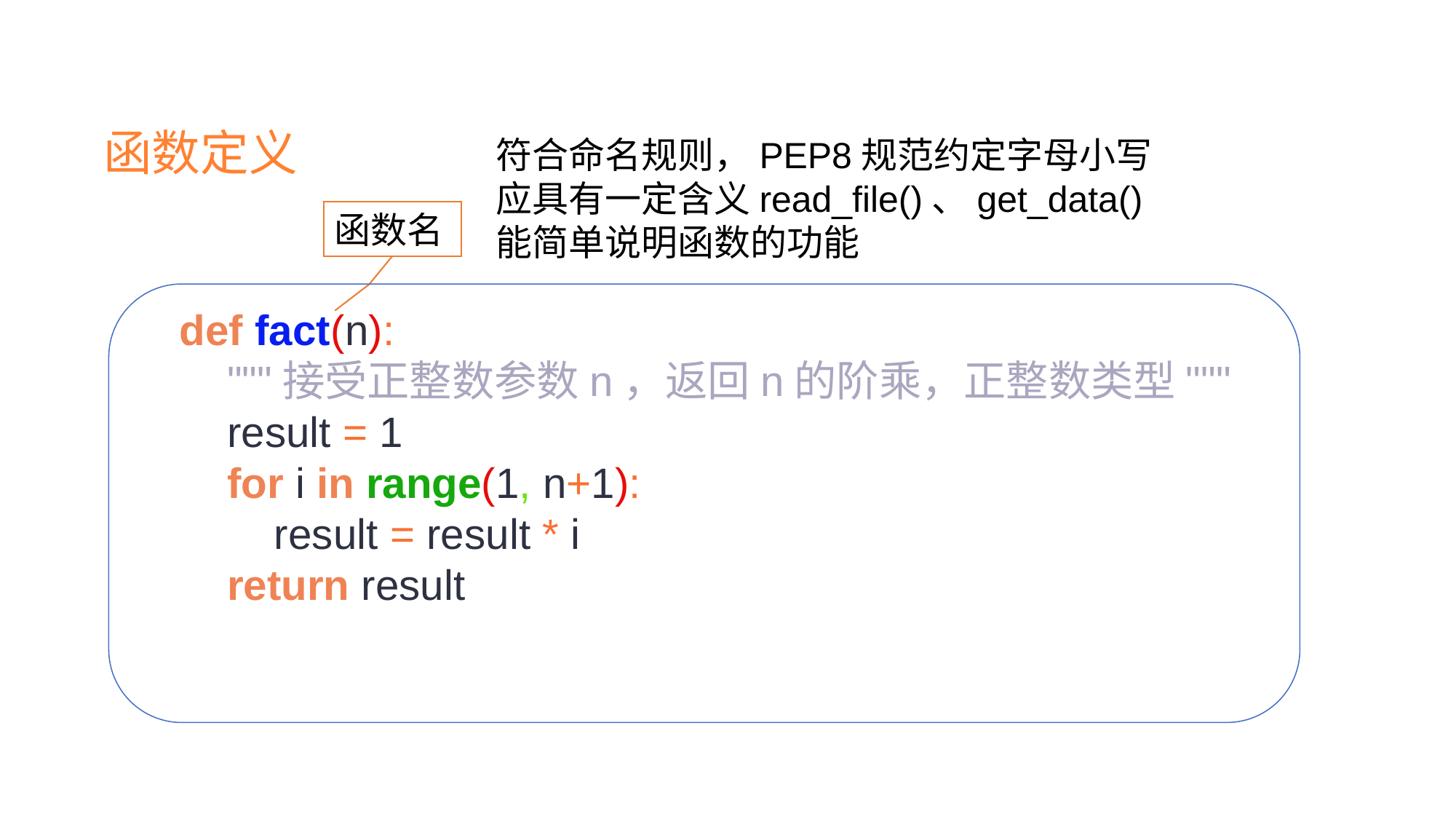

函数定义
符合命名规则，PEP8规范约定字母小写
应具有一定含义read_file()、get_data()
能简单说明函数的功能
函数名

def fact(n):
    """接受正整数参数n，返回n的阶乘，正整数类型"""
    result = 1
    for i in range(1, n+1):
        result = result * i
    return result